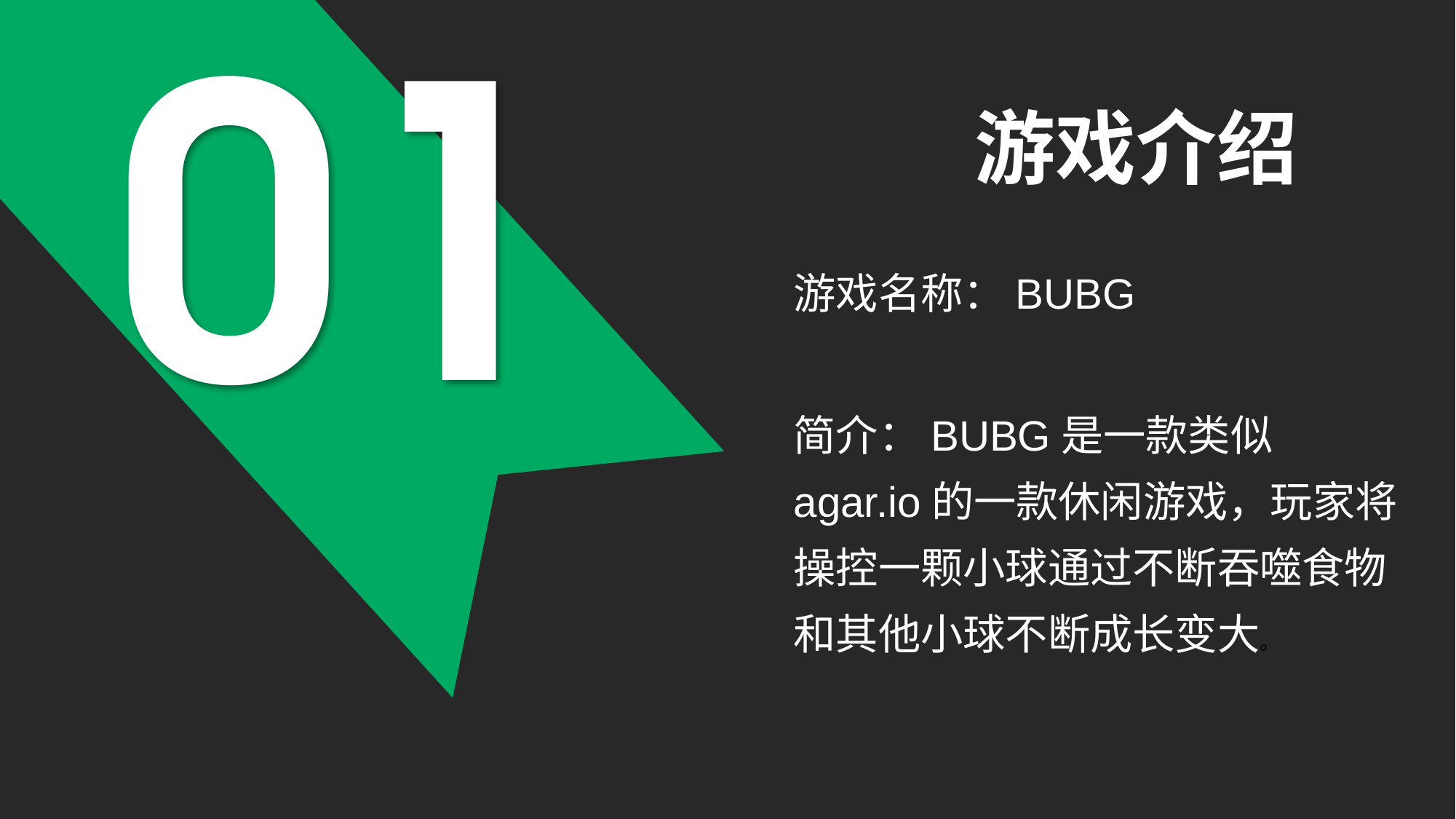

01

游戏介绍
游戏名称：BUBG

简介：BUBG是一款类似agar.io的一款休闲游戏，玩家将操控一颗小球通过不断吞噬食物和其他小球不断成长变大。